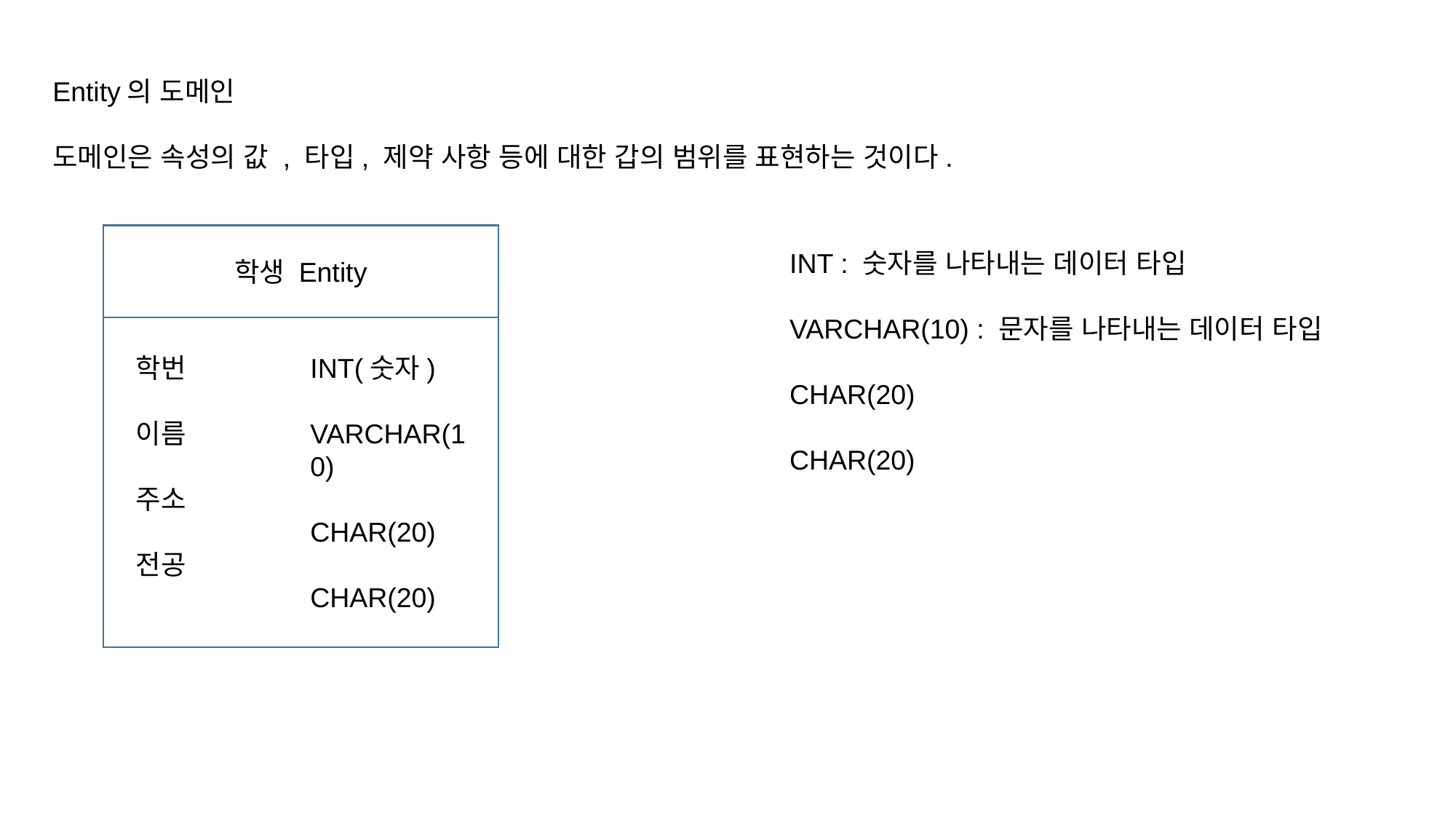

Entity의 도메인

도메인은 속성의 값 , 타입, 제약 사항 등에 대한 갑의 범위를 표현하는 것이다.

속성
학생 Entity
INT : 숫자를 나타내는 데이터 타입

VARCHAR(10) : 문자를 나타내는 데이터 타입

CHAR(20)

CHAR(20)
INT(숫자)

VARCHAR(10)

CHAR(20)

CHAR(20)
학번

이름

주소

전공